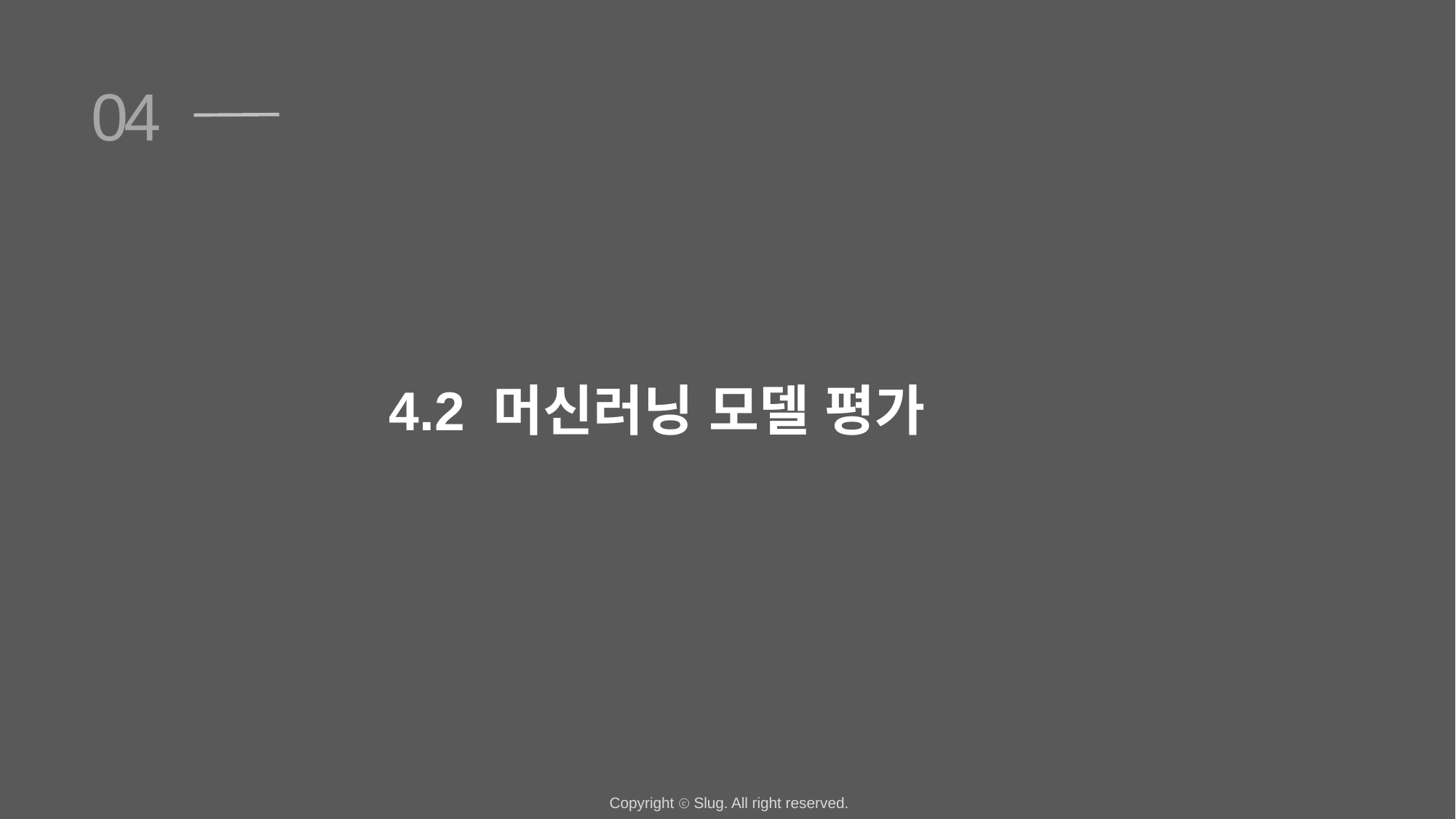

04
4.2 머신러닝 모델 평가
Copyright ⓒ Slug. All right reserved.